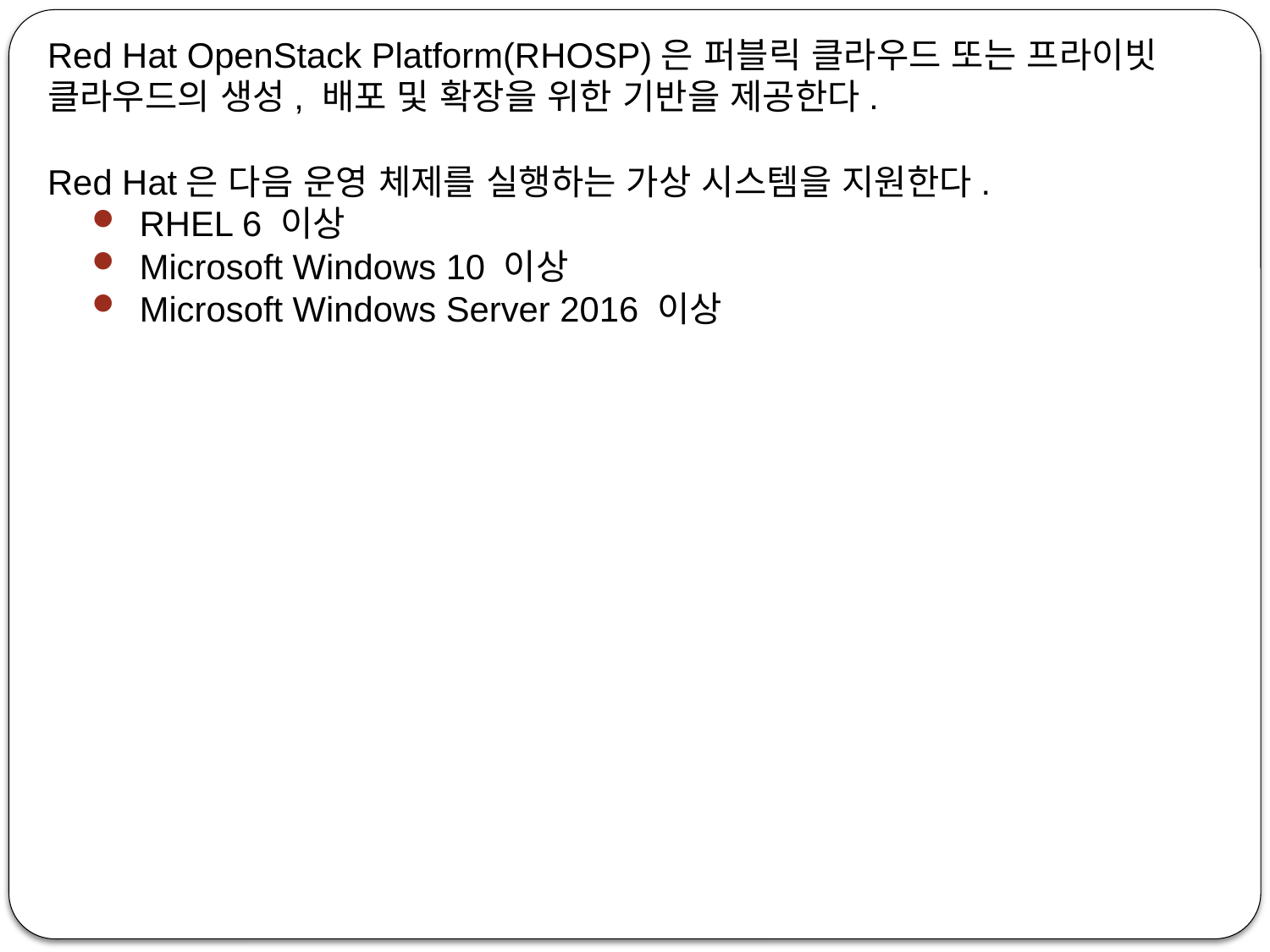

Red Hat OpenStack Platform(RHOSP)은 퍼블릭 클라우드 또는 프라이빗 클라우드의 생성, 배포 및 확장을 위한 기반을 제공한다.

Red Hat은 다음 운영 체제를 실행하는 가상 시스템을 지원한다.
RHEL 6 이상
Microsoft Windows 10 이상
Microsoft Windows Server 2016 이상